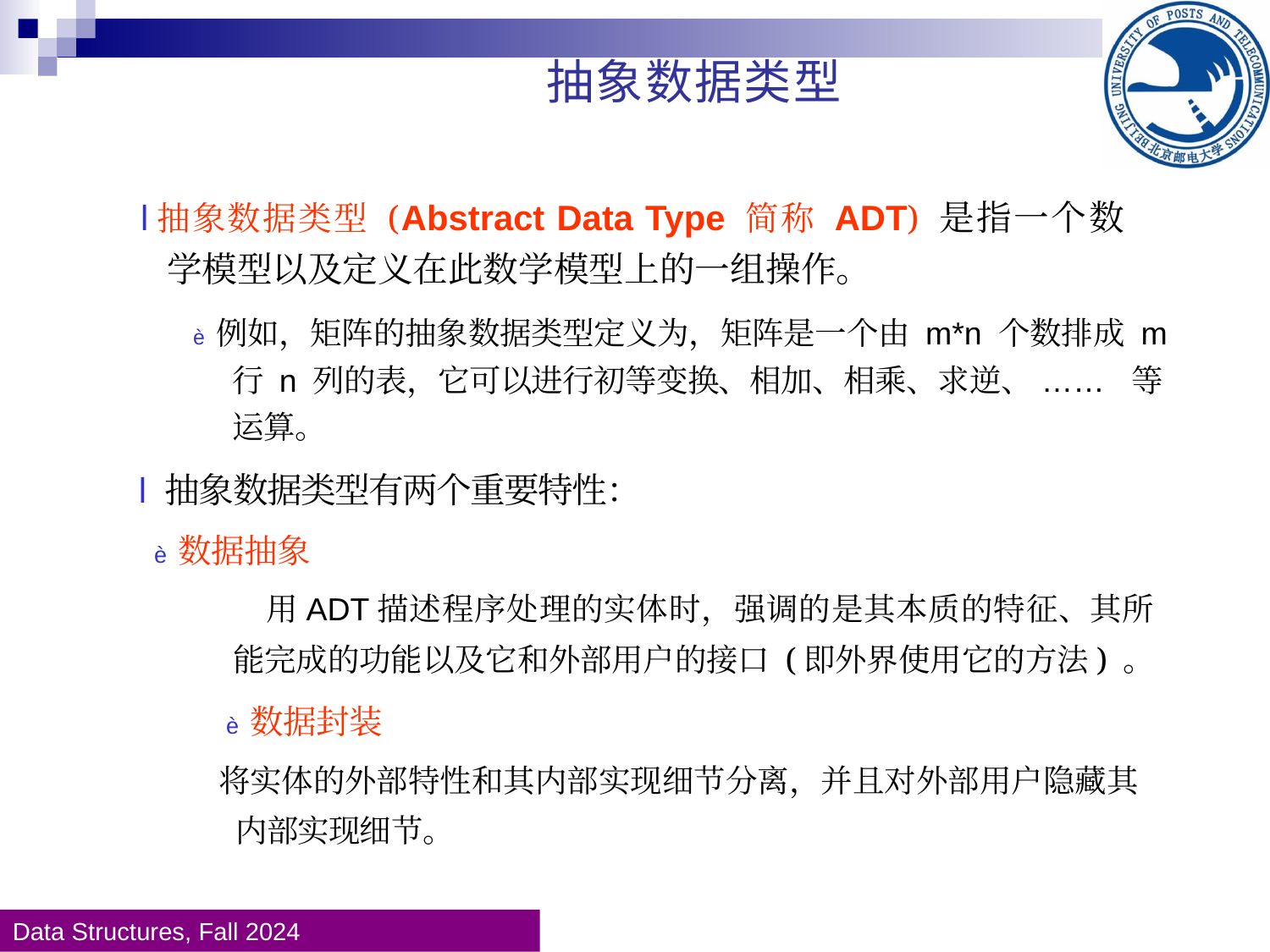

抽象数据类型

l抽象数据类型 (Abstract Data Type 简称 ADT) 是指一个数 学模型以及定义在此数学模型上的一组操作。
è 例如，矩阵的抽象数据类型定义为，矩阵是一个由 m*n 个数排成 m 行 n 列的表，它可以进行初等变换、相加、相乘、求逆、 ……   等运算。
l 抽象数据类型有两个重要特性：
è 数据抽象
用ADT描述程序处理的实体时，强调的是其本质的特征、其所 能完成的功能以及它和外部用户的接口 (即外界使用它的方法) 。
è 数据封装
将实体的外部特性和其内部实现细节分离，并且对外部用户隐藏其 内部实现细节。